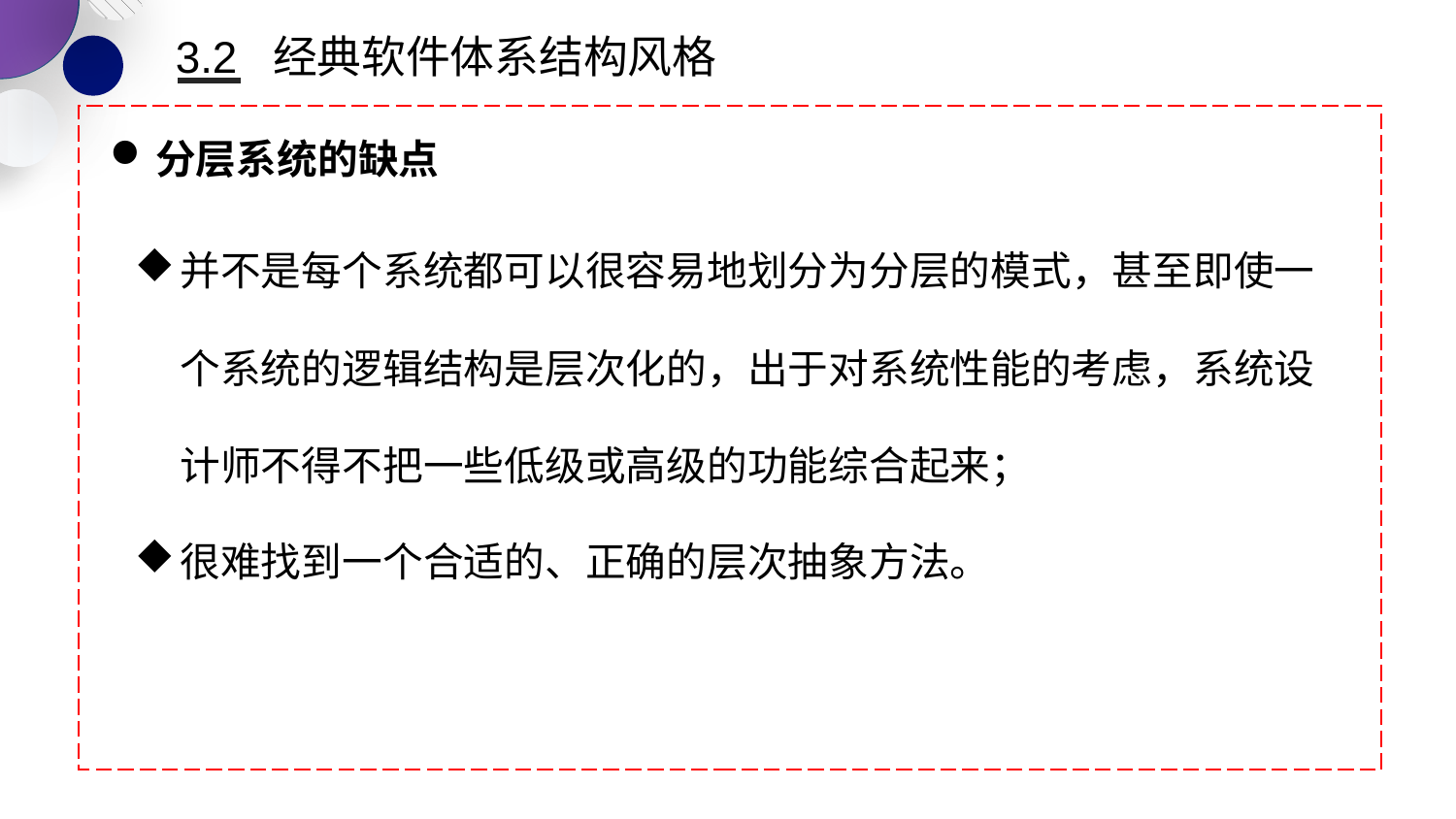

3.2  经典软件体系结构风格

分层系统的缺点
并不是每个系统都可以很容易地划分为分层的模式，甚至即使一个系统的逻辑结构是层次化的，出于对系统性能的考虑，系统设计师不得不把一些低级或高级的功能综合起来；
很难找到一个合适的、正确的层次抽象方法。